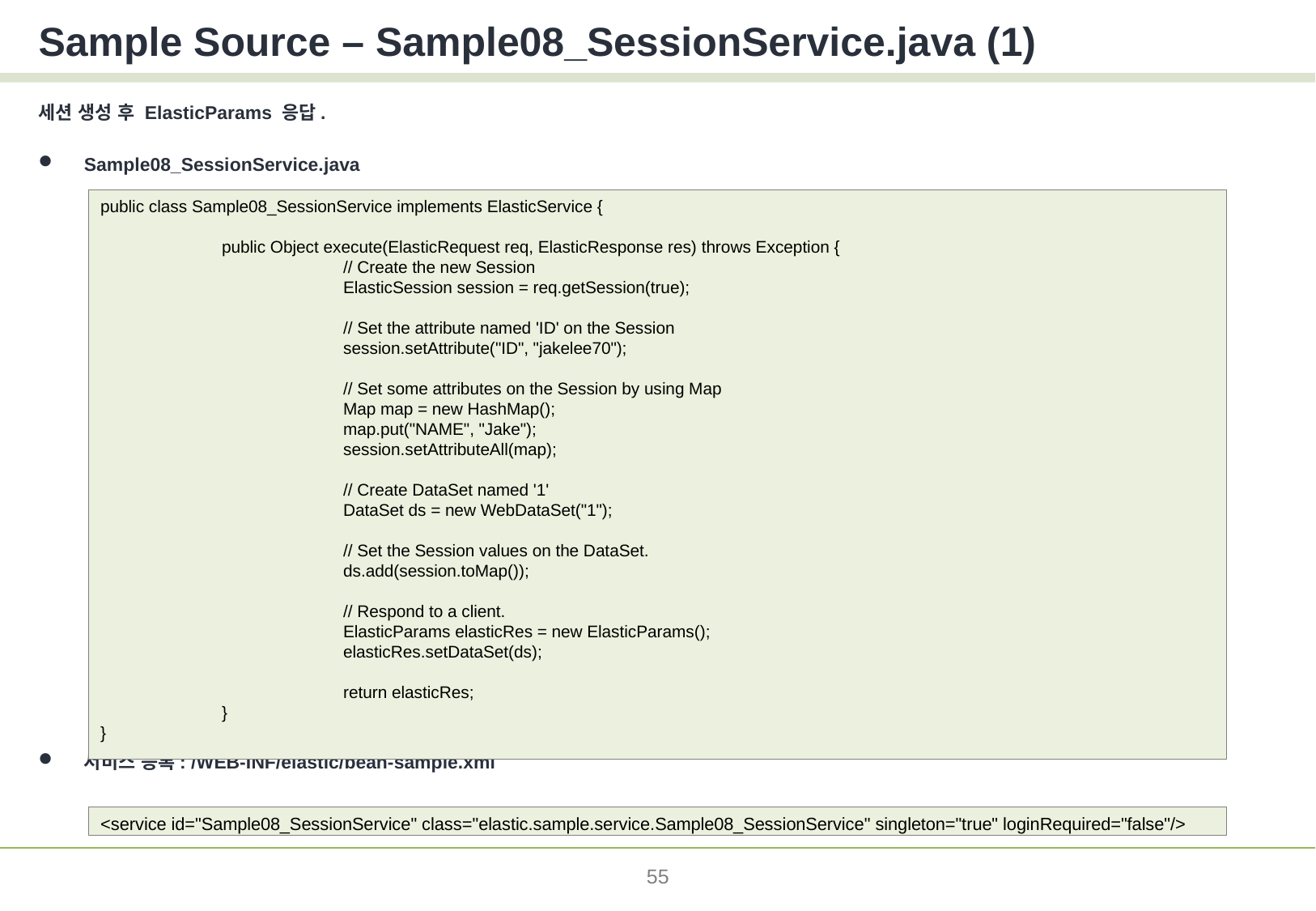

# Sample Source – Sample08_SessionService.java (1)
세션 생성 후 ElasticParams 응답.

Sample08_SessionService.java

서비스 등록: /WEB-INF/elastic/bean-sample.xml

public class Sample08_SessionService implements ElasticService {

	public Object execute(ElasticRequest req, ElasticResponse res) throws Exception {
		// Create the new Session
		ElasticSession session = req.getSession(true);

		// Set the attribute named 'ID' on the Session
		session.setAttribute("ID", "jakelee70");

		// Set some attributes on the Session by using Map
		Map map = new HashMap();
		map.put("NAME", "Jake");
		session.setAttributeAll(map);

		// Create DataSet named '1'
		DataSet ds = new WebDataSet("1");

		// Set the Session values on the DataSet.
		ds.add(session.toMap());

		// Respond to a client.
		ElasticParams elasticRes = new ElasticParams();
		elasticRes.setDataSet(ds);

		return elasticRes;
	}
}
<service id="Sample08_SessionService" class="elastic.sample.service.Sample08_SessionService" singleton="true" loginRequired="false"/>
55